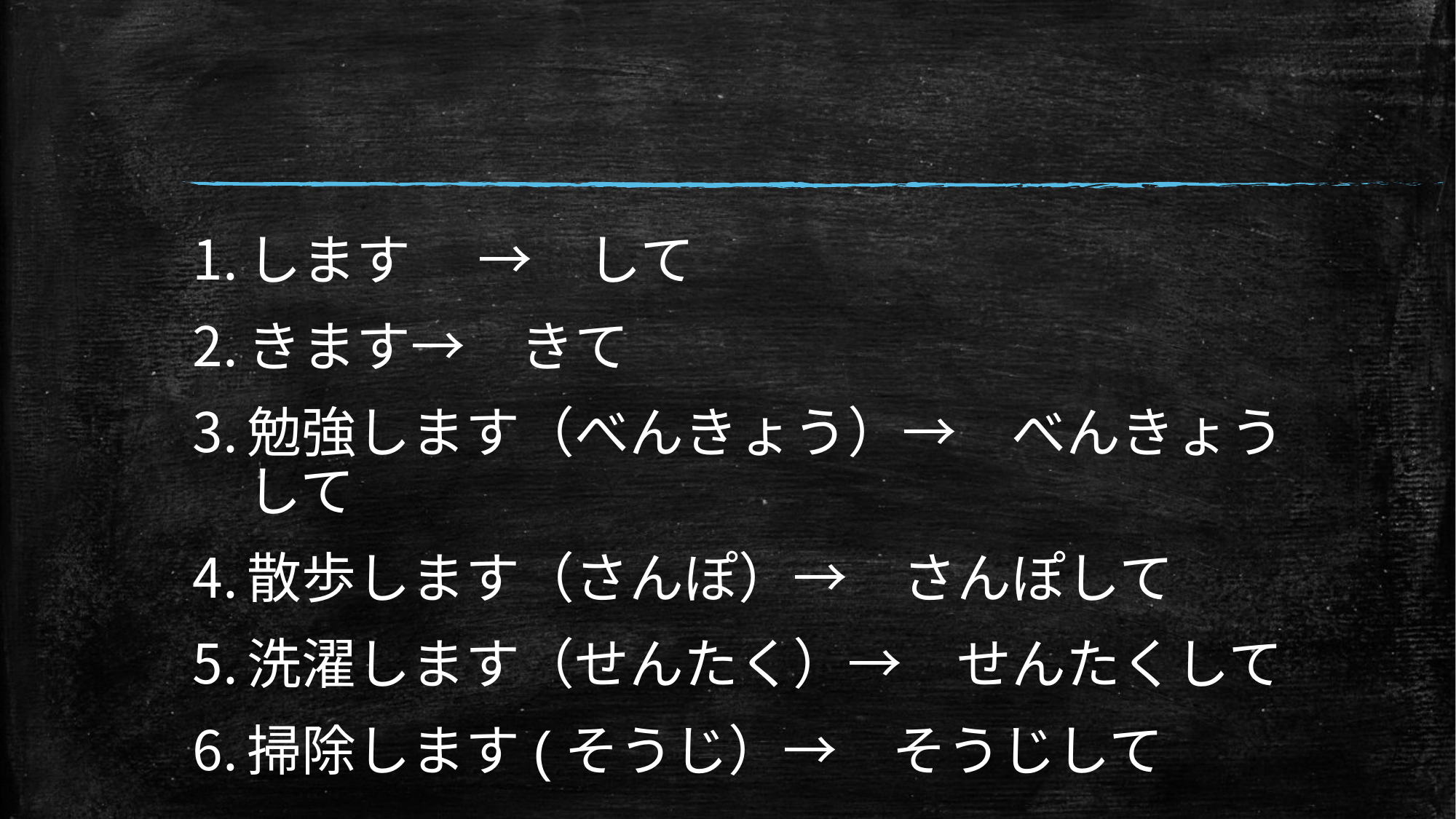

#
します　 →　して
きます→　きて
勉強します（べんきょう）→　べんきょうして
散歩します（さんぽ）→　さんぽして
洗濯します（せんたく）→　せんたくして
掃除します(そうじ）→　そうじして